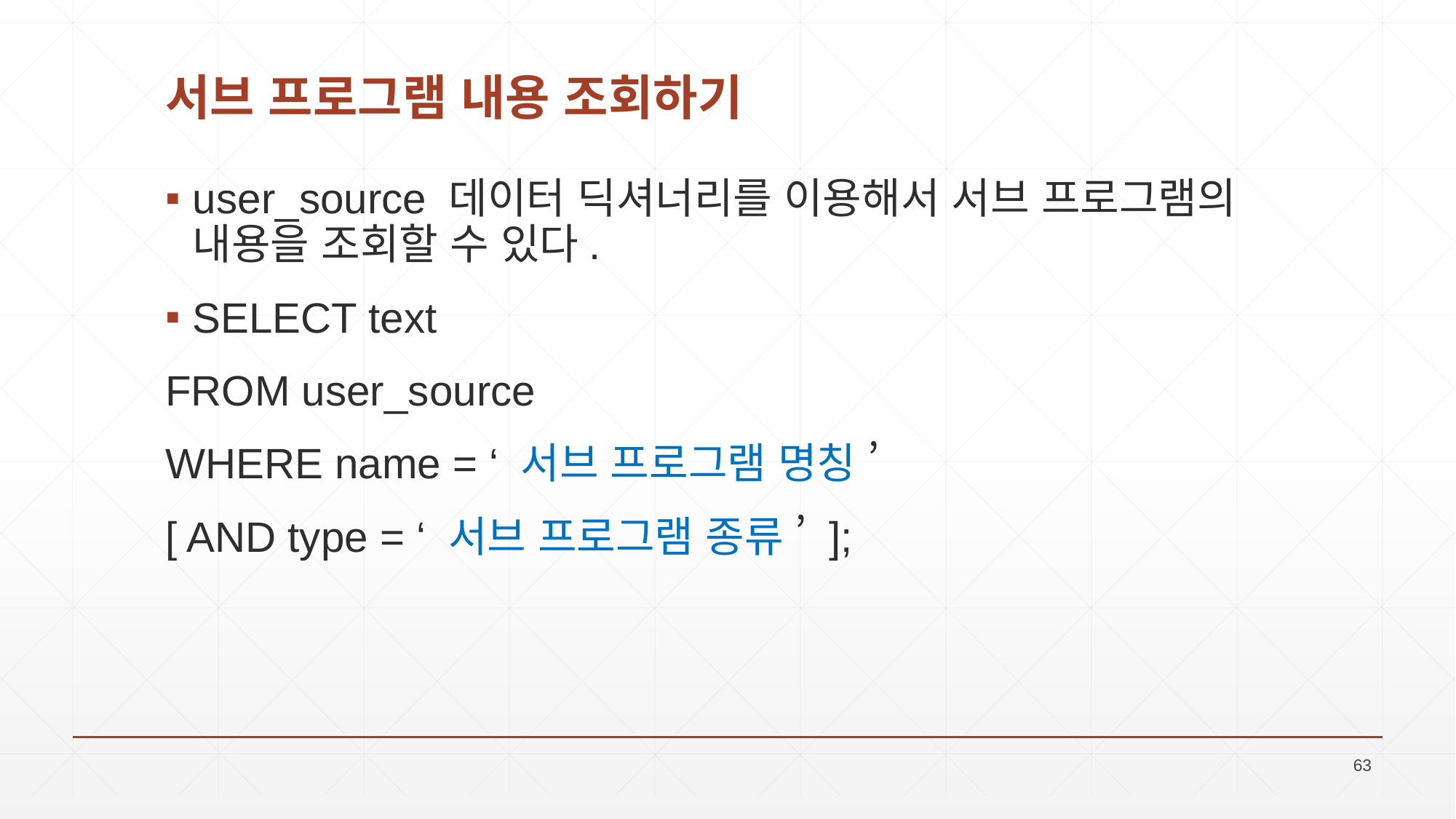

# 서브 프로그램 내용 조회하기
user_source 데이터 딕셔너리를 이용해서 서브 프로그램의 내용을 조회할 수 있다.
SELECT text
FROM user_source
WHERE name = ‘ 서브 프로그램 명칭 ’
[ AND type = ‘ 서브 프로그램 종류 ’ ];
63